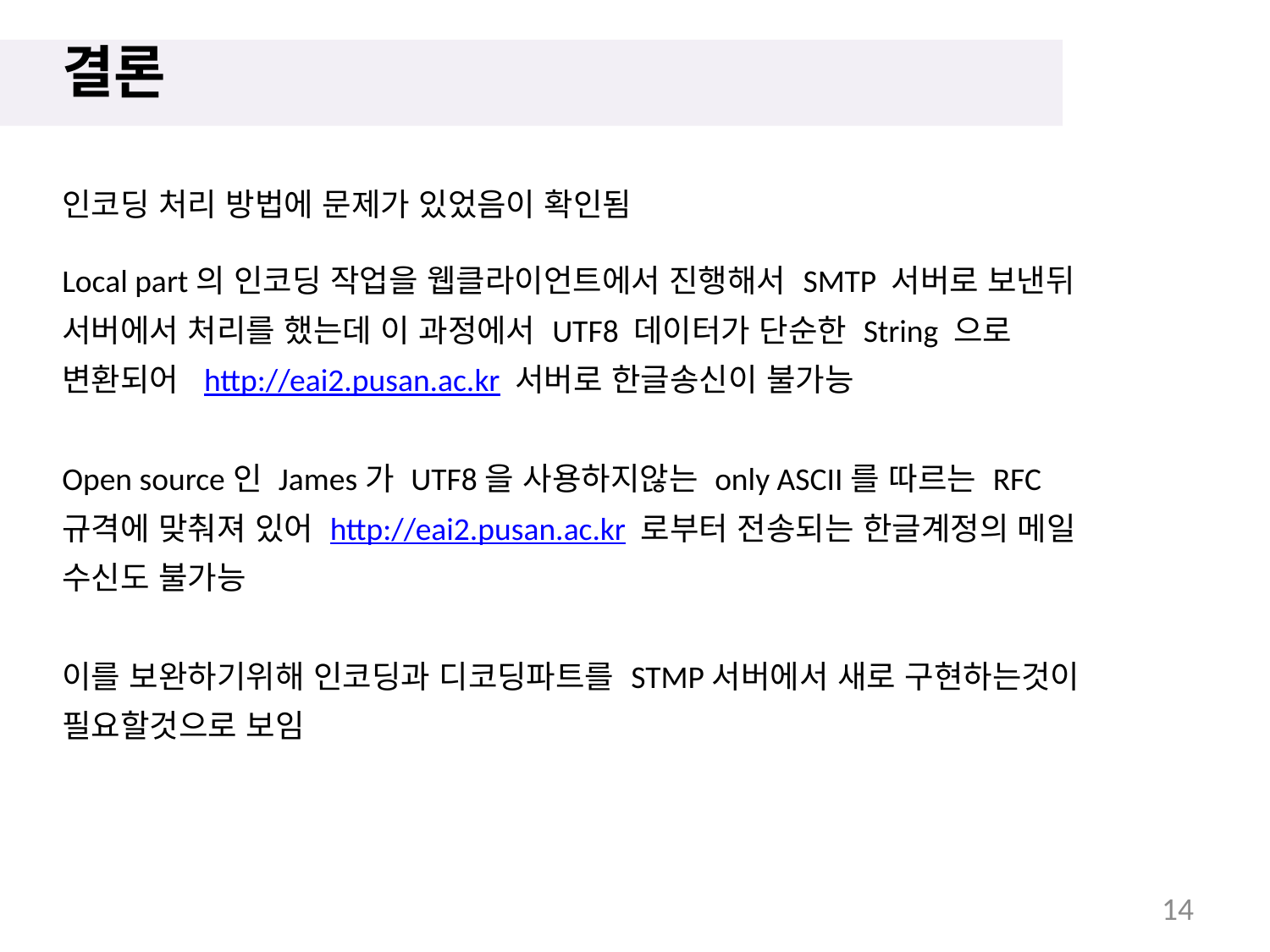

결론

인코딩 처리 방법에 문제가 있었음이 확인됨

Local part의 인코딩 작업을 웹클라이언트에서 진행해서 SMTP 서버로 보낸뒤
서버에서 처리를 했는데 이 과정에서 UTF8 데이터가 단순한 String 으로 변환되어  http://eai2.pusan.ac.kr 서버로 한글송신이 불가능

Open source인 James가 UTF8을 사용하지않는 only ASCII를 따르는 RFC규격에 맞춰져 있어 http://eai2.pusan.ac.kr 로부터 전송되는 한글계정의 메일 수신도 불가능

이를 보완하기위해 인코딩과 디코딩파트를 STMP서버에서 새로 구현하는것이 필요할것으로 보임

14